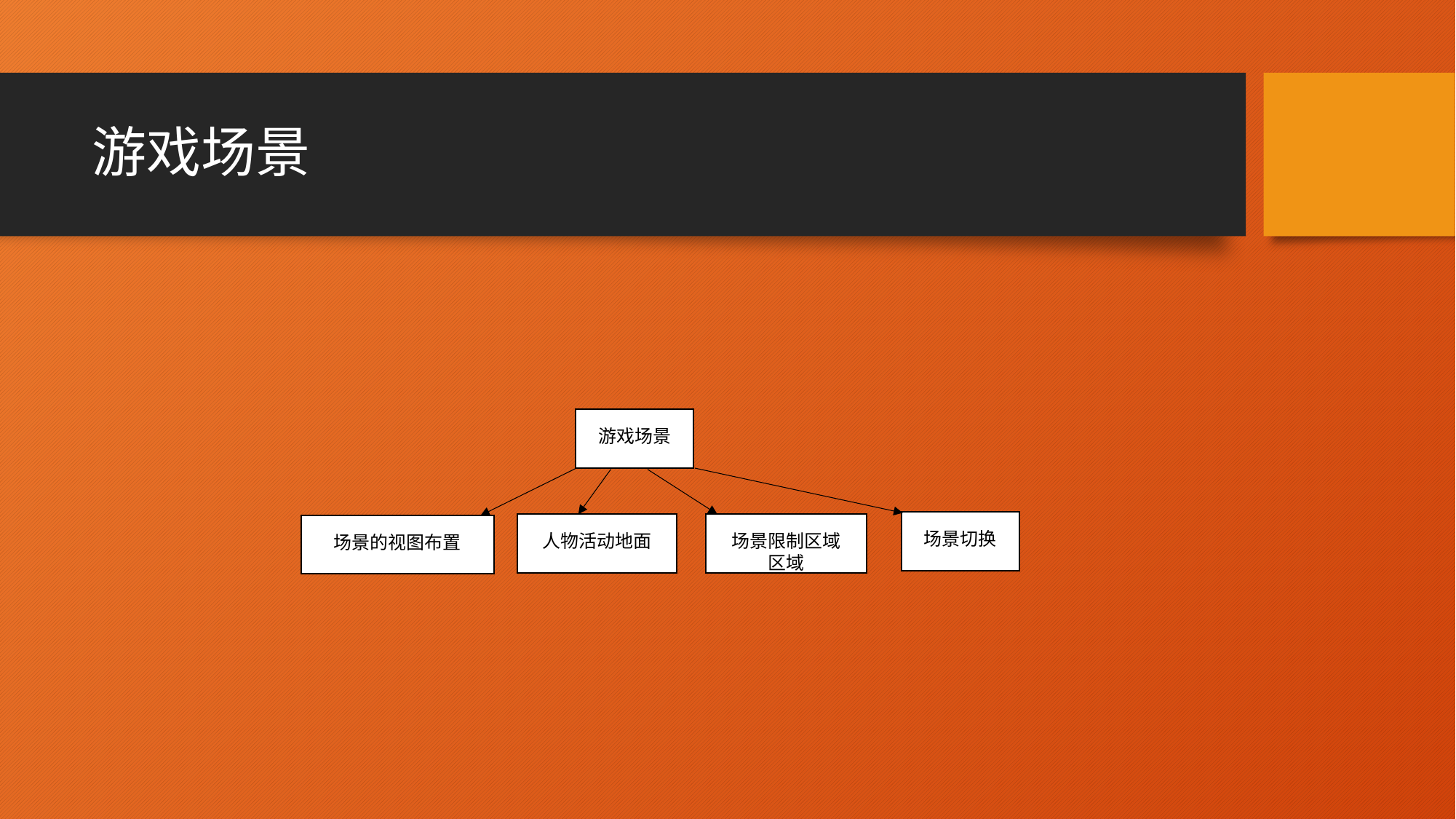

# 游戏场景

游戏场景

场景切换

人物活动地面

场景限制区域区域

场景的视图布置